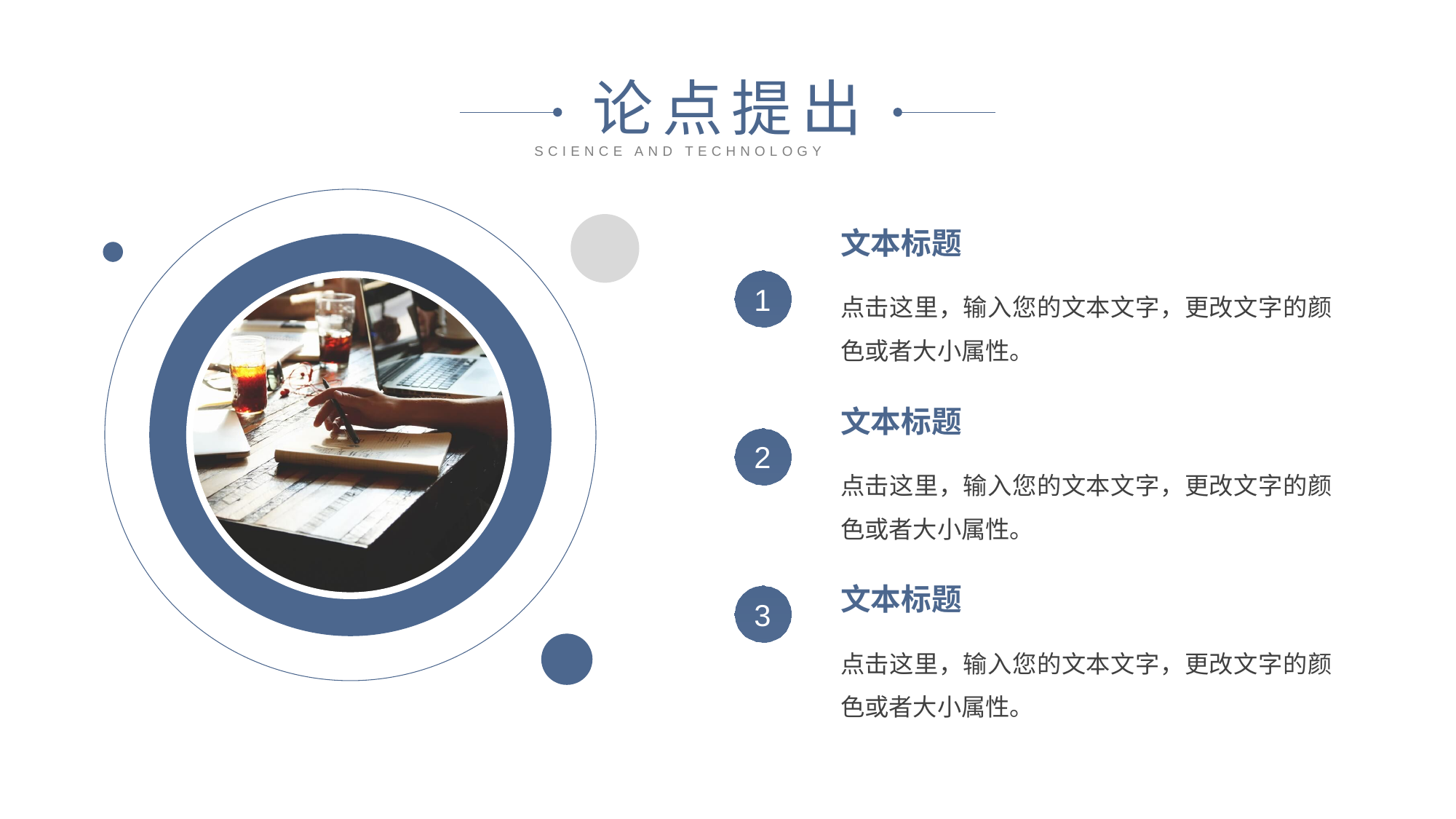

论点提出
SCIENCE AND TECHNOLOGY

文本标题

1

点击这里，输入您的文本文字，更改文字的颜色或者大小属性。
文本标题
2
点击这里，输入您的文本文字，更改文字的颜色或者大小属性。
文本标题
3

点击这里，输入您的文本文字，更改文字的颜色或者大小属性。